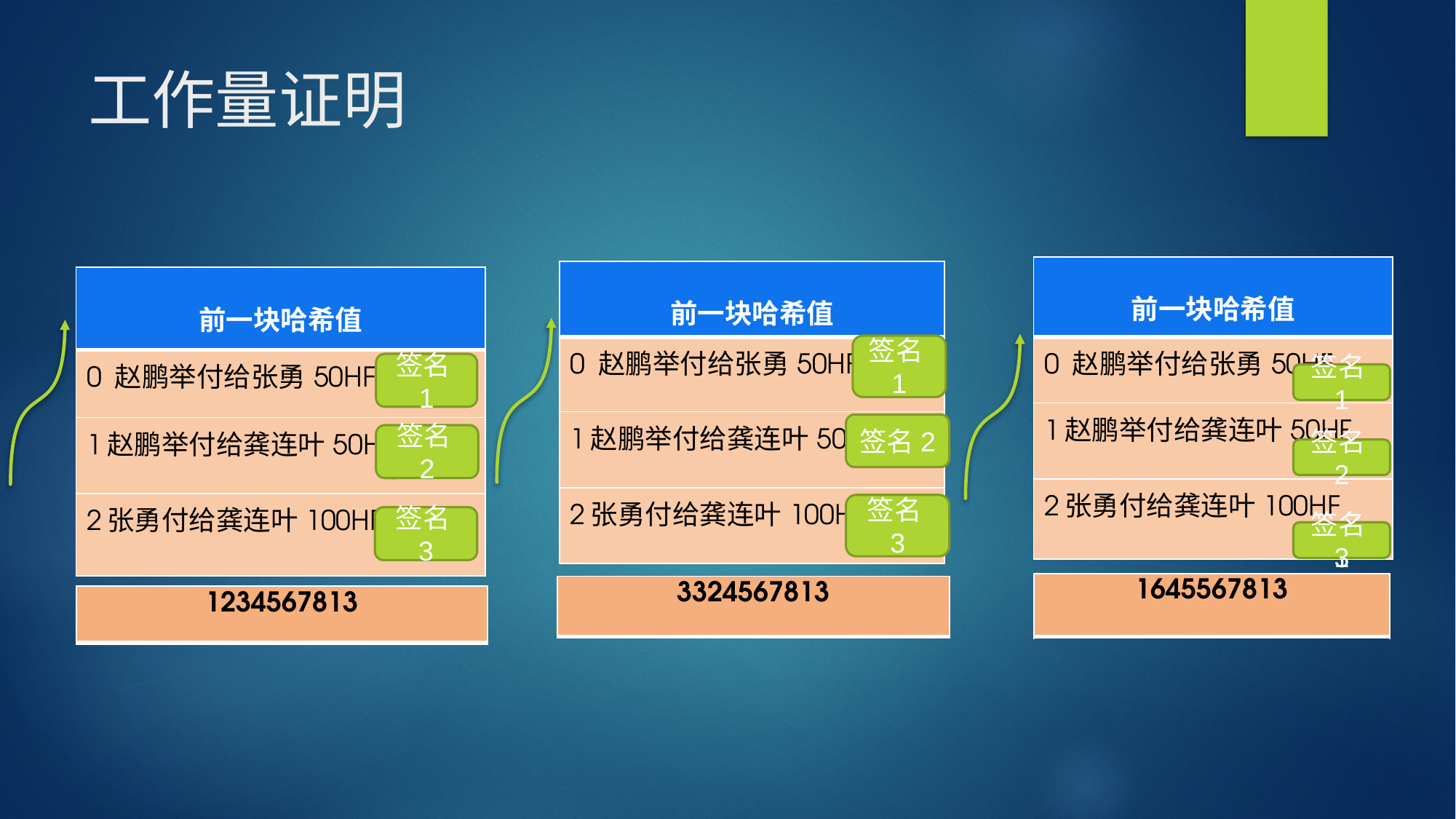

# 工作量证明

| 前一块哈希值 |
| --- |
| 0 赵鹏举付给张勇50HF |
| 1赵鹏举付给龚连叶50HF |
| 2张勇付给龚连叶100HF |
| 前一块哈希值 |
| --- |
| 0 赵鹏举付给张勇50HF |
| 1赵鹏举付给龚连叶50HF |
| 2张勇付给龚连叶100HF |
| 前一块哈希值 |
| --- |
| 0 赵鹏举付给张勇50HF |
| 1赵鹏举付给龚连叶50HF |
| 2张勇付给龚连叶100HF |
签名1
签名1
签名1
签名2
签名2
签名2
签名3
签名3
签名3
签名1
| 1645567813 |
| --- |
| 3324567813 |
| --- |
| 1234567813 |
| --- |